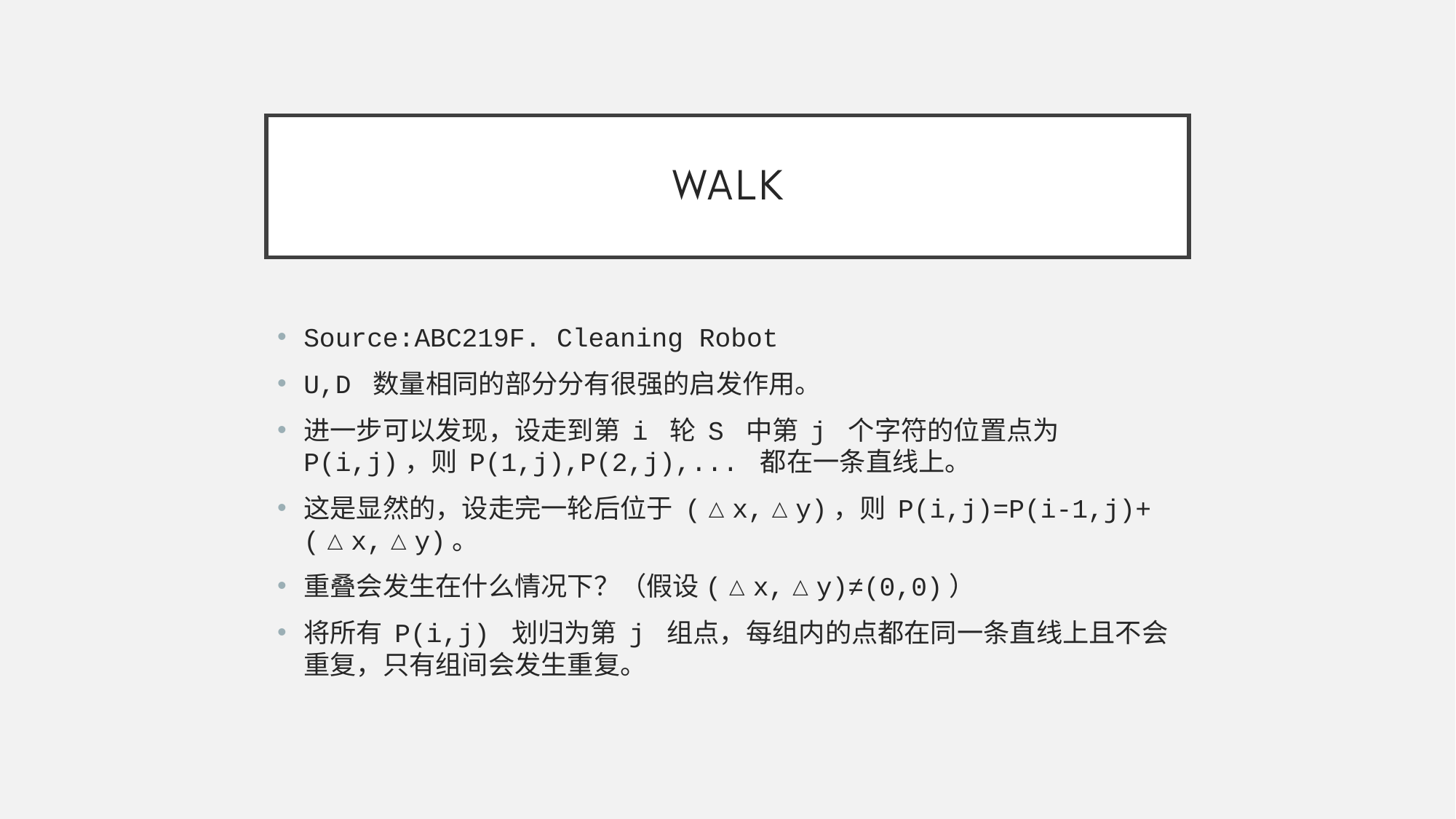

# WALK
Source:ABC219F. Cleaning Robot
U,D 数量相同的部分分有很强的启发作用。
进一步可以发现，设走到第 i 轮 S 中第 j 个字符的位置点为 P(i,j)，则 P(1,j),P(2,j),... 都在一条直线上。
这是显然的，设走完一轮后位于 (△x,△y)，则 P(i,j)=P(i-1,j)+ (△x,△y)。
重叠会发生在什么情况下？（假设(△x,△y)≠(0,0)）
将所有 P(i,j) 划归为第 j 组点，每组内的点都在同一条直线上且不会重复，只有组间会发生重复。